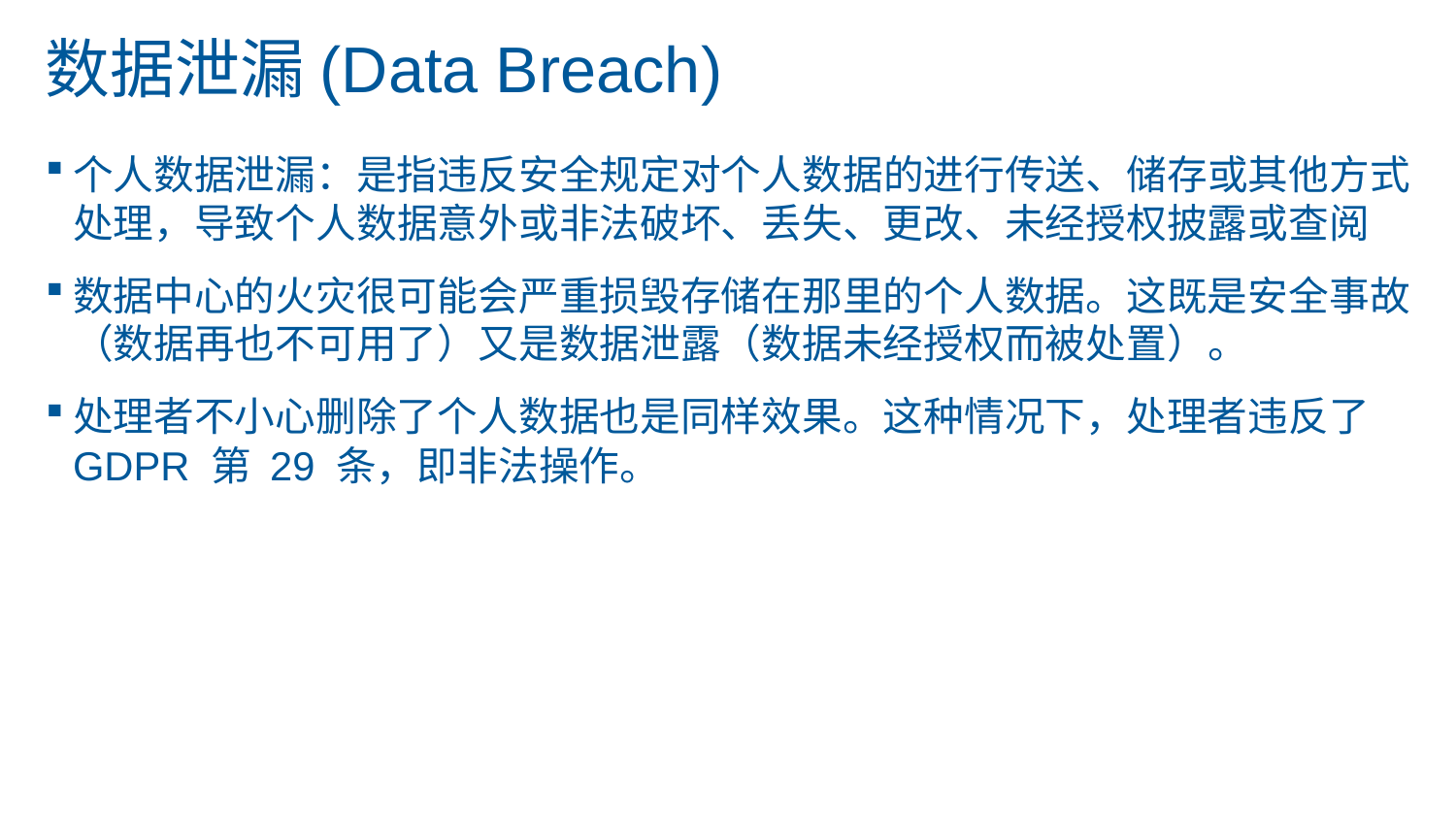

# 数据泄漏(Data Breach)
个人数据泄漏：是指违反安全规定对个人数据的进行传送、储存或其他方式处理，导致个人数据意外或非法破坏、丢失、更改、未经授权披露或查阅
数据中心的火灾很可能会严重损毁存储在那里的个人数据。这既是安全事故（数据再也不可用了）又是数据泄露（数据未经授权而被处置）。
处理者不小心删除了个人数据也是同样效果。这种情况下，处理者违反了 GDPR 第 29 条，即非法操作。